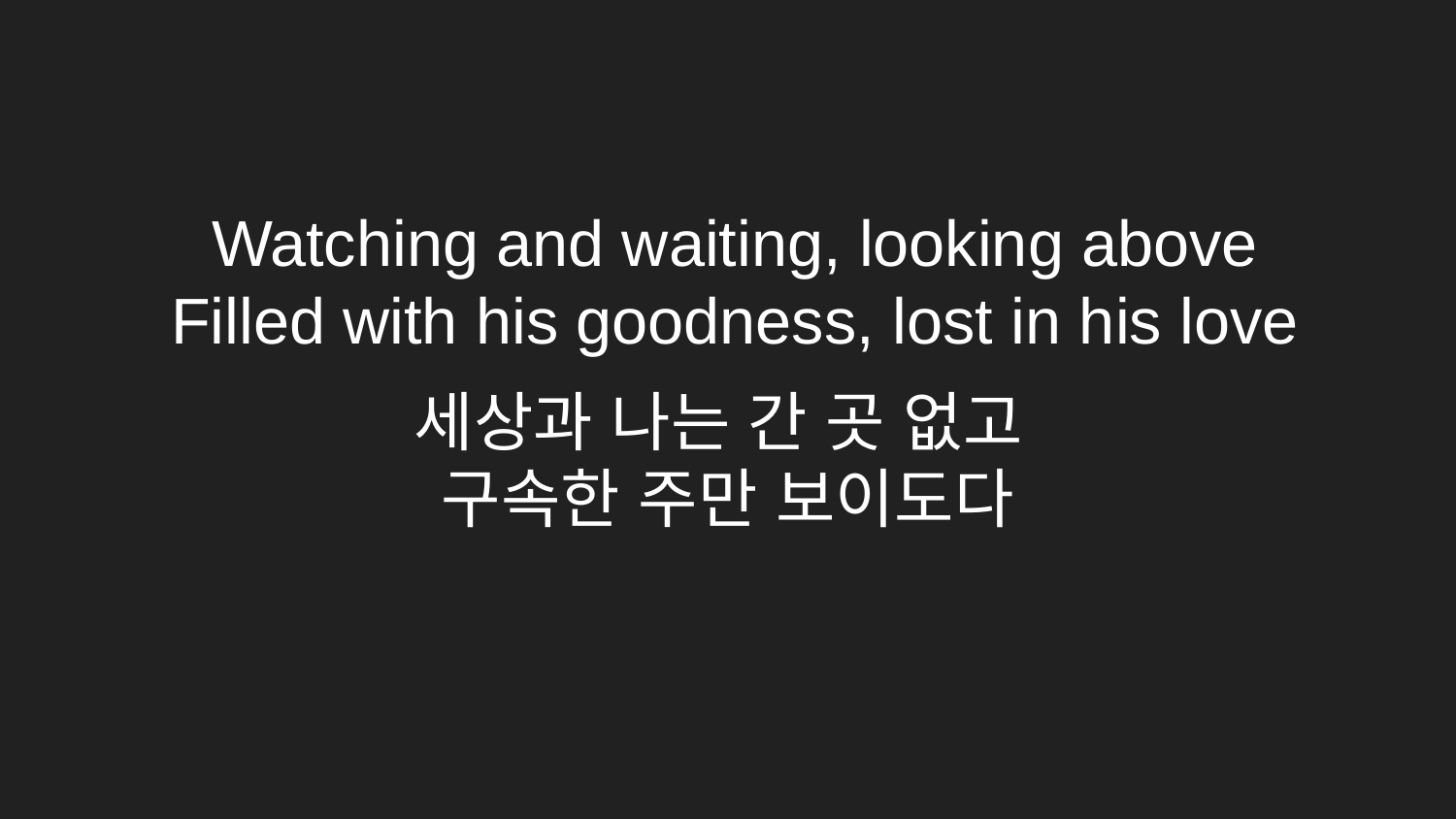

# Watching and waiting, looking above Filled with his goodness, lost in his love
세상과 나는 간 곳 없고
구속한 주만 보이도다